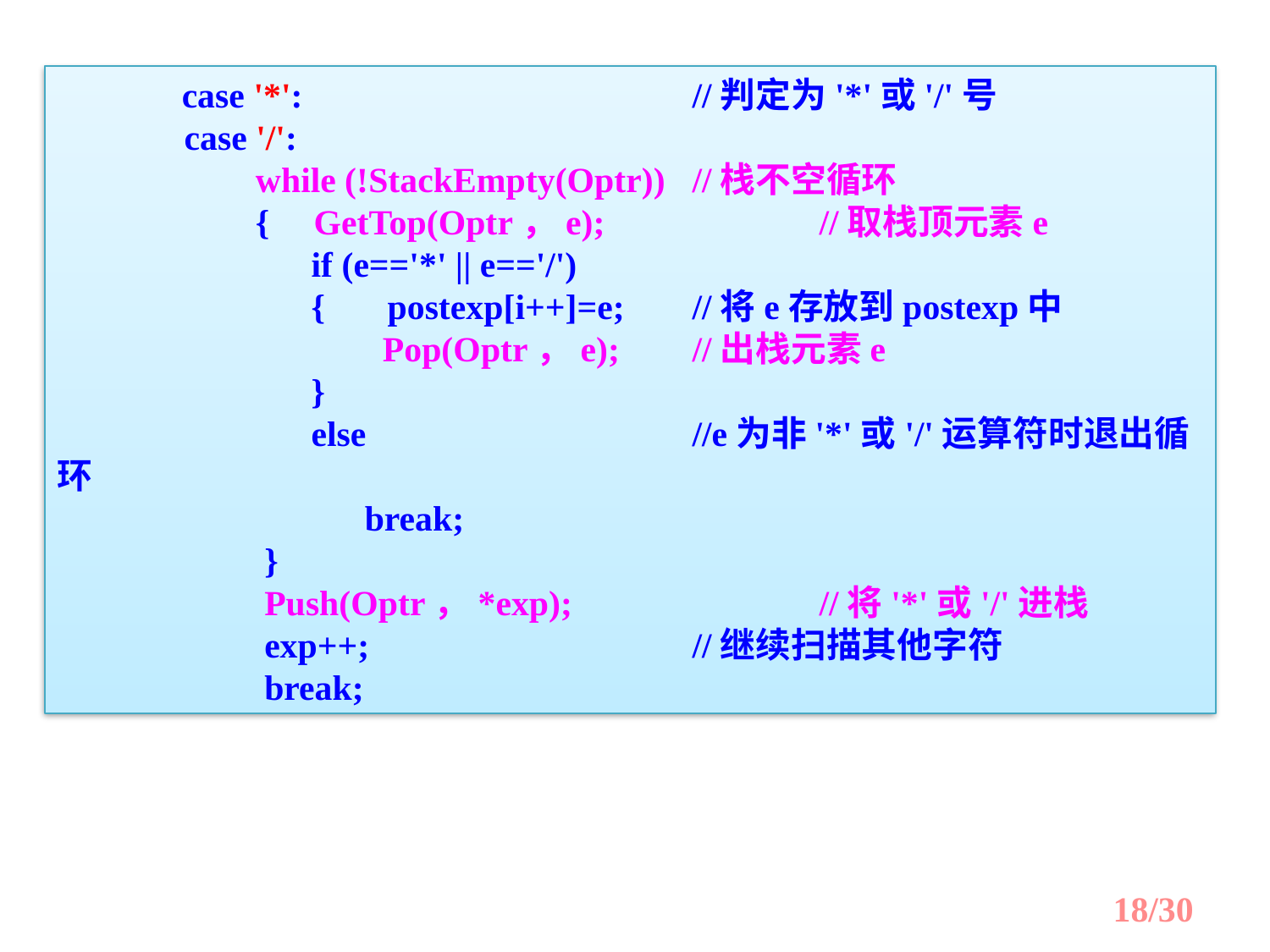

case '*':				//判定为'*'或'/'号
	case '/':
	        while (!StackEmpty(Optr))	//栈不空循环
	        {     GetTop(Optr，e);		//取栈顶元素e
		if (e=='*' || e=='/')
		{       postexp[i++]=e;	//将e存放到postexp中
		        Pop(Optr，e);	//出栈元素e
		}
		else			//e为非'*'或'/'运算符时退出循环
		      break;
	         }
	         Push(Optr，*exp);		//将'*'或'/'进栈
	         exp++;			//继续扫描其他字符
	         break;
18